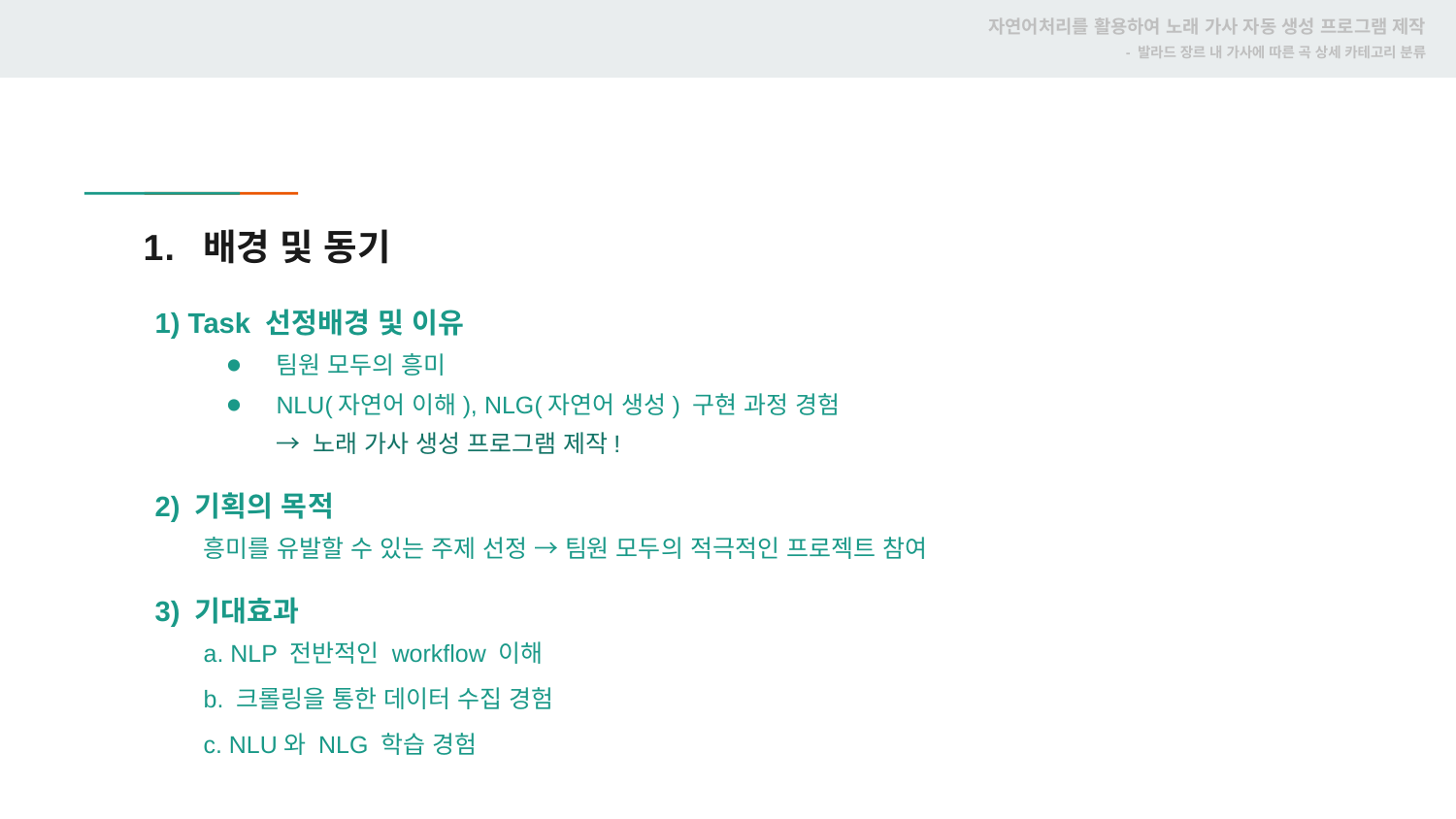

자연어처리를 활용하여 노래 가사 자동 생성 프로그램 제작
- 발라드 장르 내 가사에 따른 곡 상세 카테고리 분류
# 배경 및 동기
1) Task 선정배경 및 이유
팀원 모두의 흥미
NLU(자연어 이해), NLG(자연어 생성) 구현 과정 경험
→ 노래 가사 생성 프로그램 제작!

2) 기획의 목적
흥미를 유발할 수 있는 주제 선정 → 팀원 모두의 적극적인 프로젝트 참여

3) 기대효과
a. NLP 전반적인 workflow 이해
b. 크롤링을 통한 데이터 수집 경험
c. NLU와 NLG 학습 경험